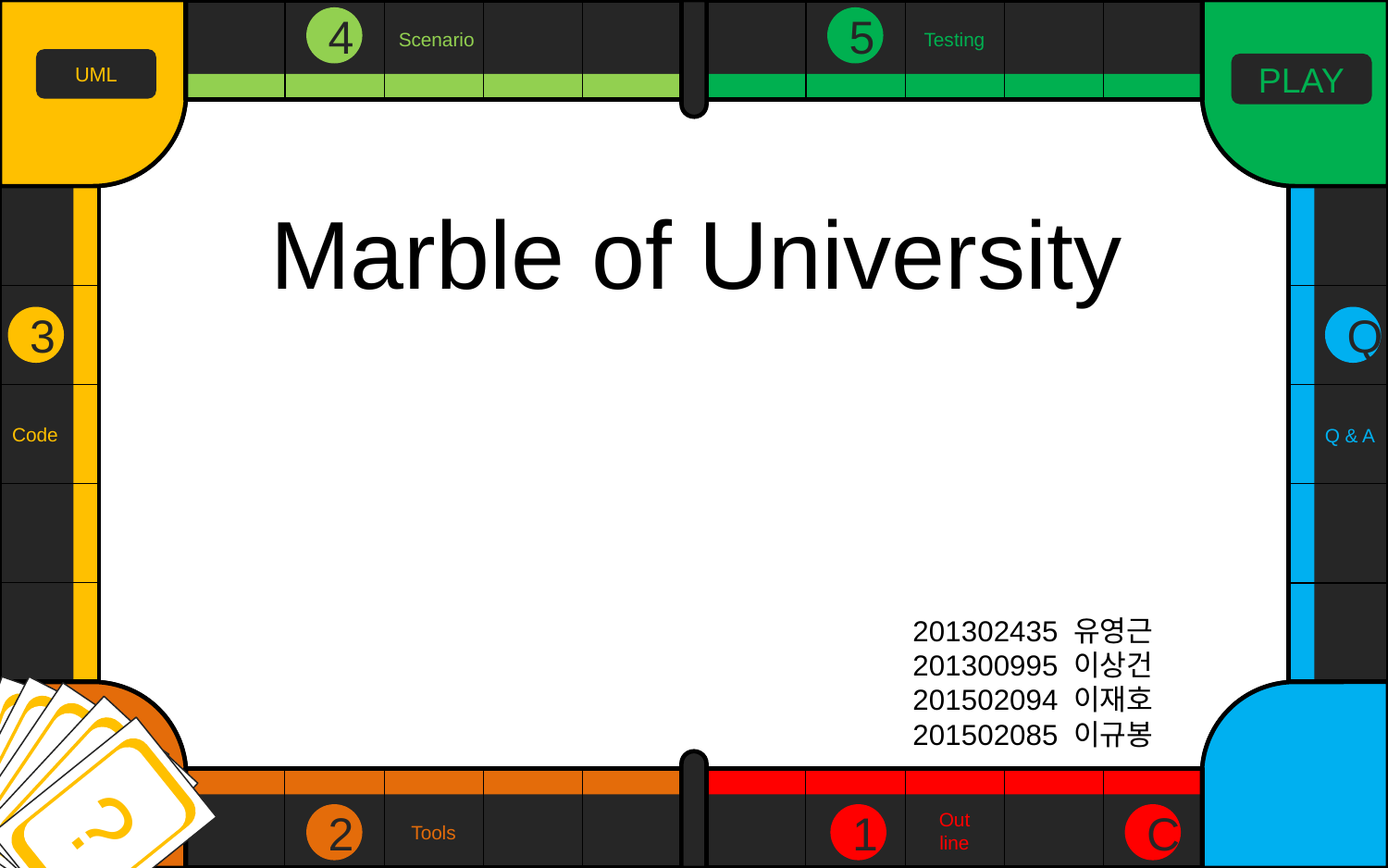

4
5
Testing
Scenario
UML
PLAY

Marble of University

3
Q

Code
Q & A

201302435 유영근
201300995 이상건
201502094 이재호
201502085 이규봉

?

?

?

?

?

Out
line
2
1
C
Tools